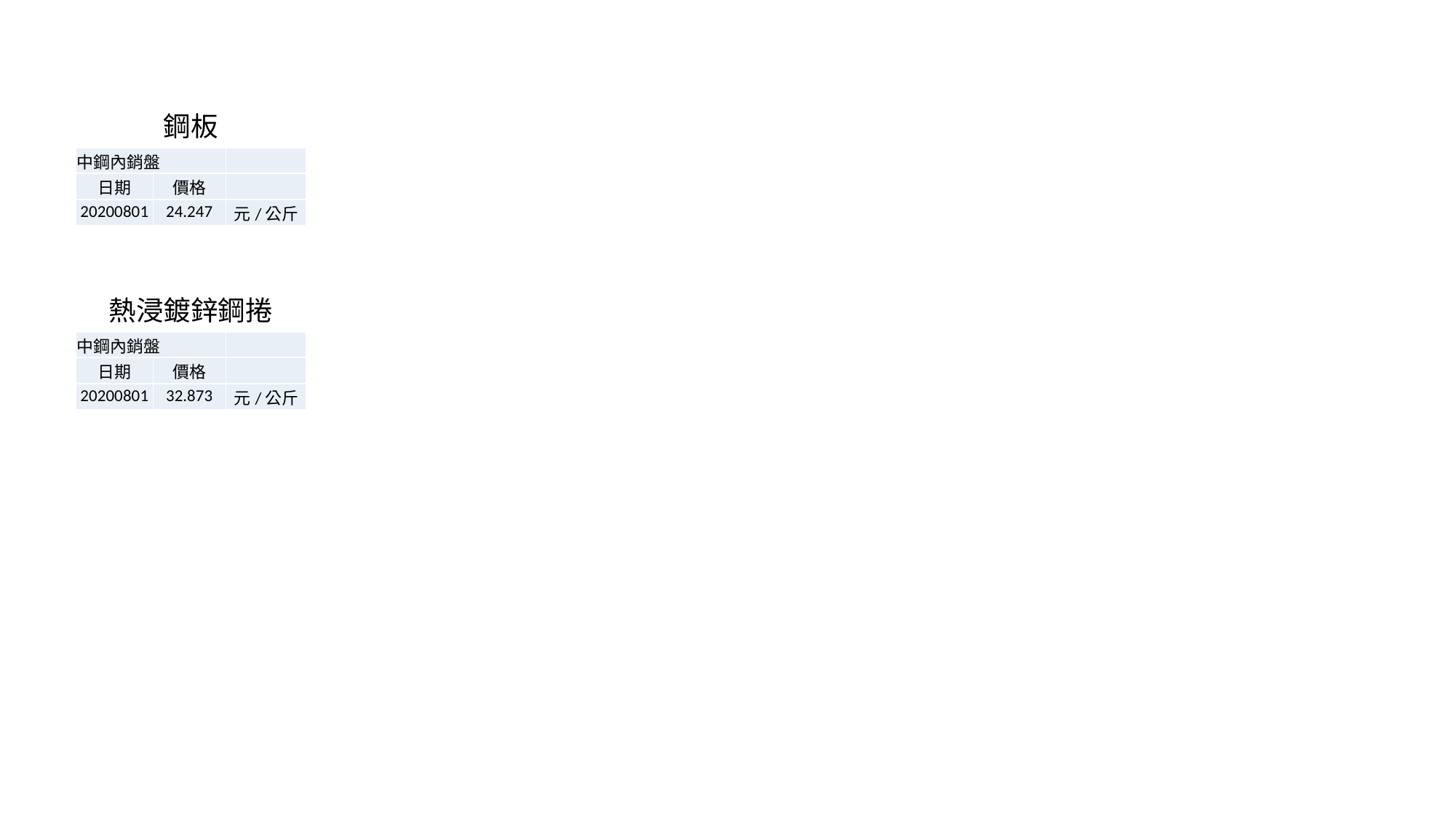

鋼板
| 中鋼內銷盤 |  |  |
| --- | --- | --- |
| 日期 | 價格 |  |
| 20200801 | 24.247 | 元/公斤 |
熱浸鍍鋅鋼捲
| 中鋼內銷盤 |  |  |
| --- | --- | --- |
| 日期 | 價格 |  |
| 20200801 | 32.873 | 元/公斤 |